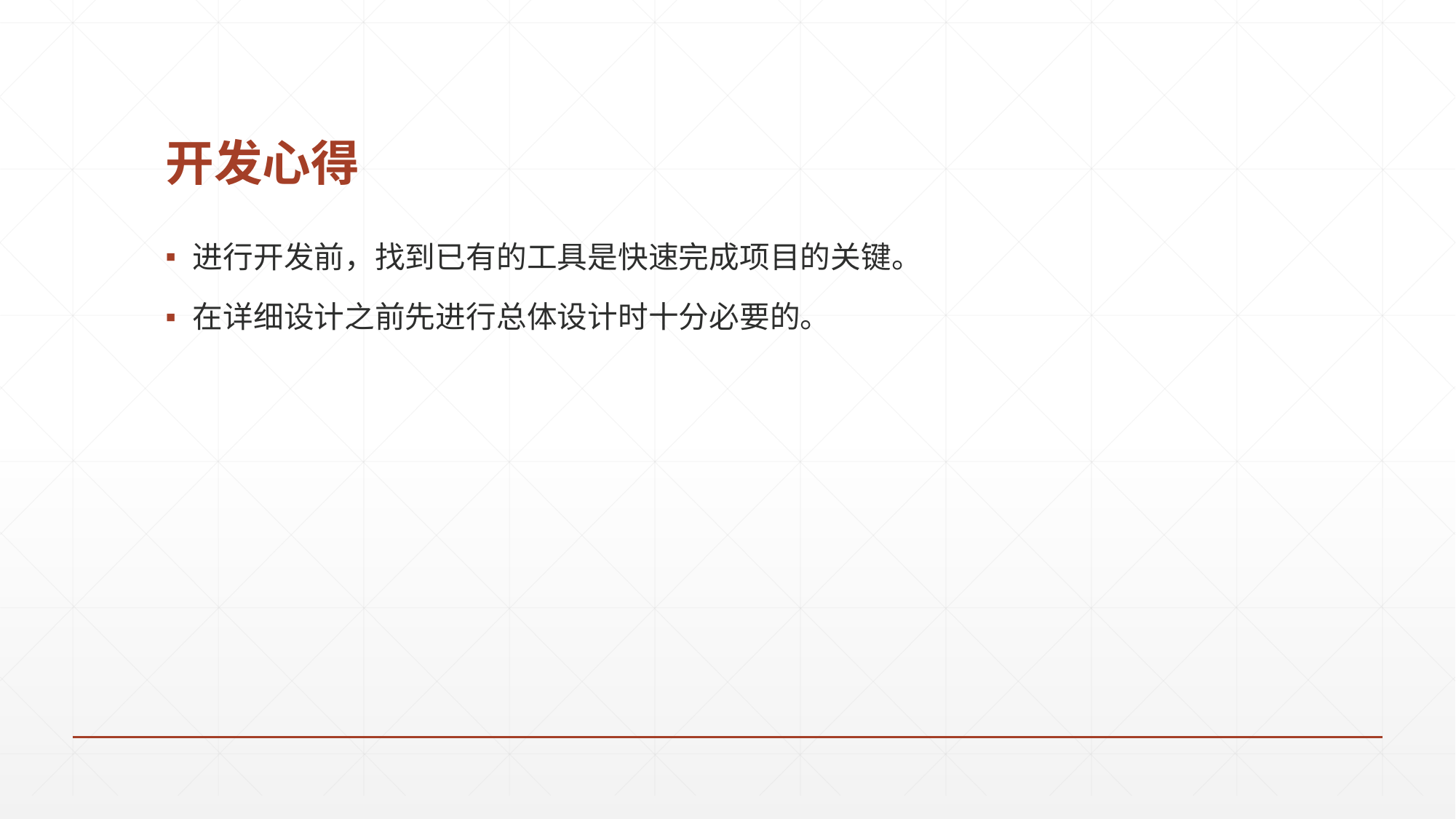

# 开发心得
进行开发前，找到已有的工具是快速完成项目的关键。
在详细设计之前先进行总体设计时十分必要的。